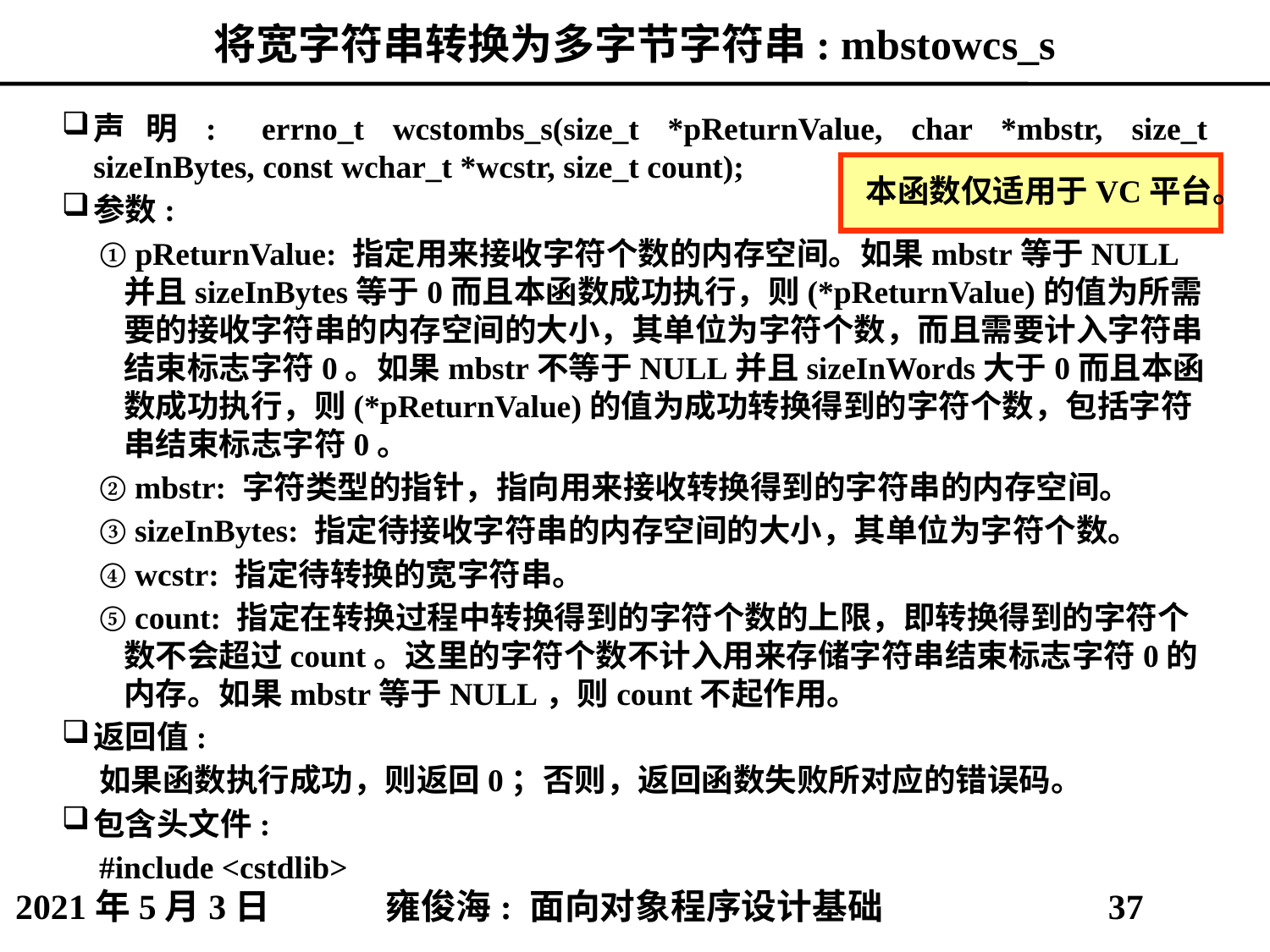

# 将宽字符串转换为多字节字符串: mbstowcs_s

声明:	errno_t wcstombs_s(size_t *pReturnValue, char *mbstr, size_t sizeInBytes, const wchar_t *wcstr, size_t count);
参数:
① pReturnValue: 指定用来接收字符个数的内存空间。如果mbstr等于NULL并且sizeInBytes等于0而且本函数成功执行，则(*pReturnValue)的值为所需要的接收字符串的内存空间的大小，其单位为字符个数，而且需要计入字符串结束标志字符0。如果mbstr不等于NULL并且sizeInWords大于0而且本函数成功执行，则(*pReturnValue)的值为成功转换得到的字符个数，包括字符串结束标志字符0。
② mbstr: 字符类型的指针，指向用来接收转换得到的字符串的内存空间。
③ sizeInBytes: 指定待接收字符串的内存空间的大小，其单位为字符个数。
④ wcstr: 指定待转换的宽字符串。
⑤ count: 指定在转换过程中转换得到的字符个数的上限，即转换得到的字符个数不会超过count。这里的字符个数不计入用来存储字符串结束标志字符0的内存。如果mbstr等于NULL，则count不起作用。
返回值:
如果函数执行成功，则返回0；否则，返回函数失败所对应的错误码。
包含头文件:
#include <cstdlib>
本函数仅适用于VC平台。
2021年5月3日
雍俊海: 面向对象程序设计基础
37